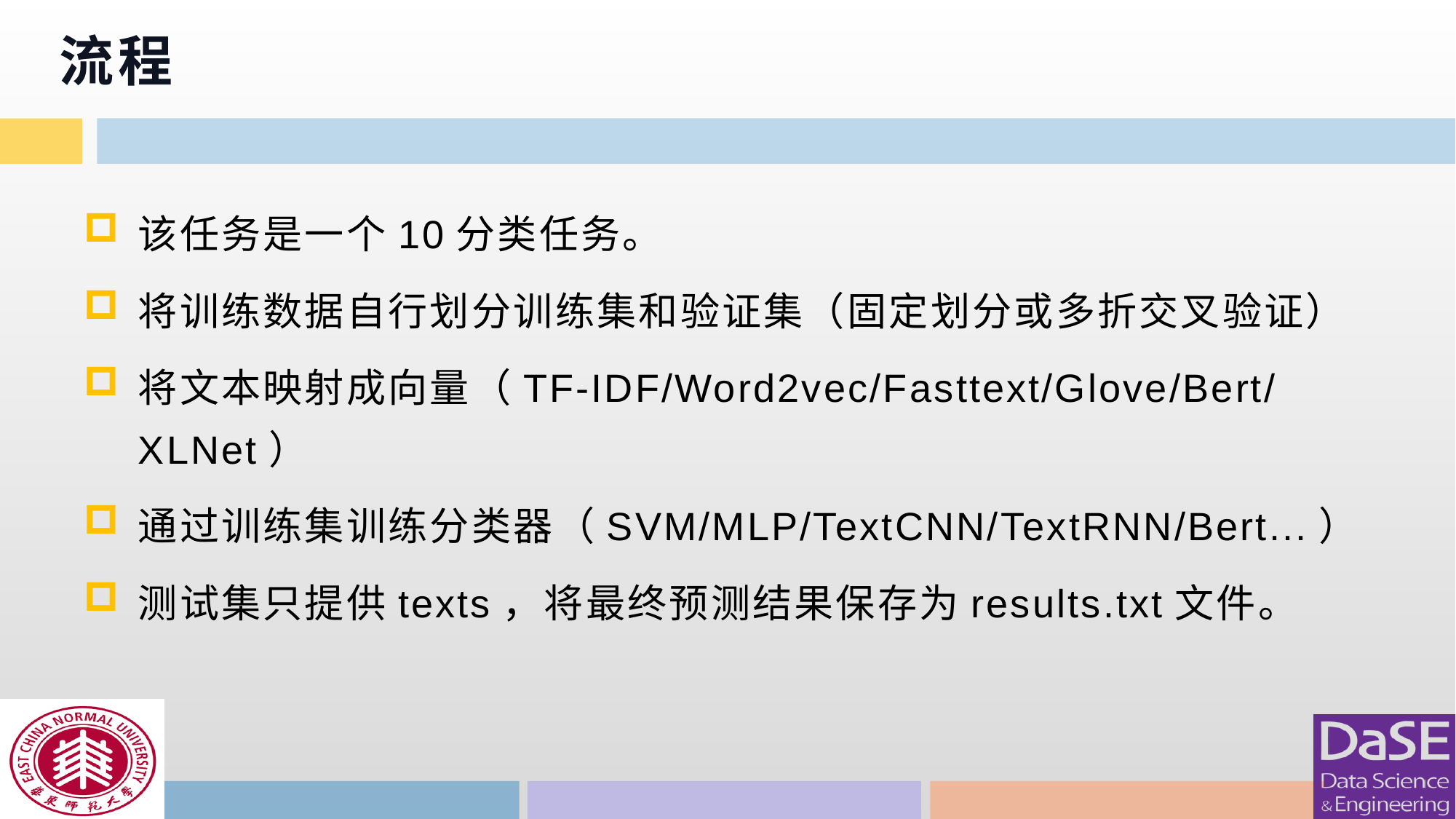

# 流程
2
该任务是一个10分类任务。
将训练数据自行划分训练集和验证集（固定划分或多折交叉验证）
将文本映射成向量（TF-IDF/Word2vec/Fasttext/Glove/Bert/XLNet）
通过训练集训练分类器（SVM/MLP/TextCNN/TextRNN/Bert...）
测试集只提供texts，将最终预测结果保存为results.txt文件。